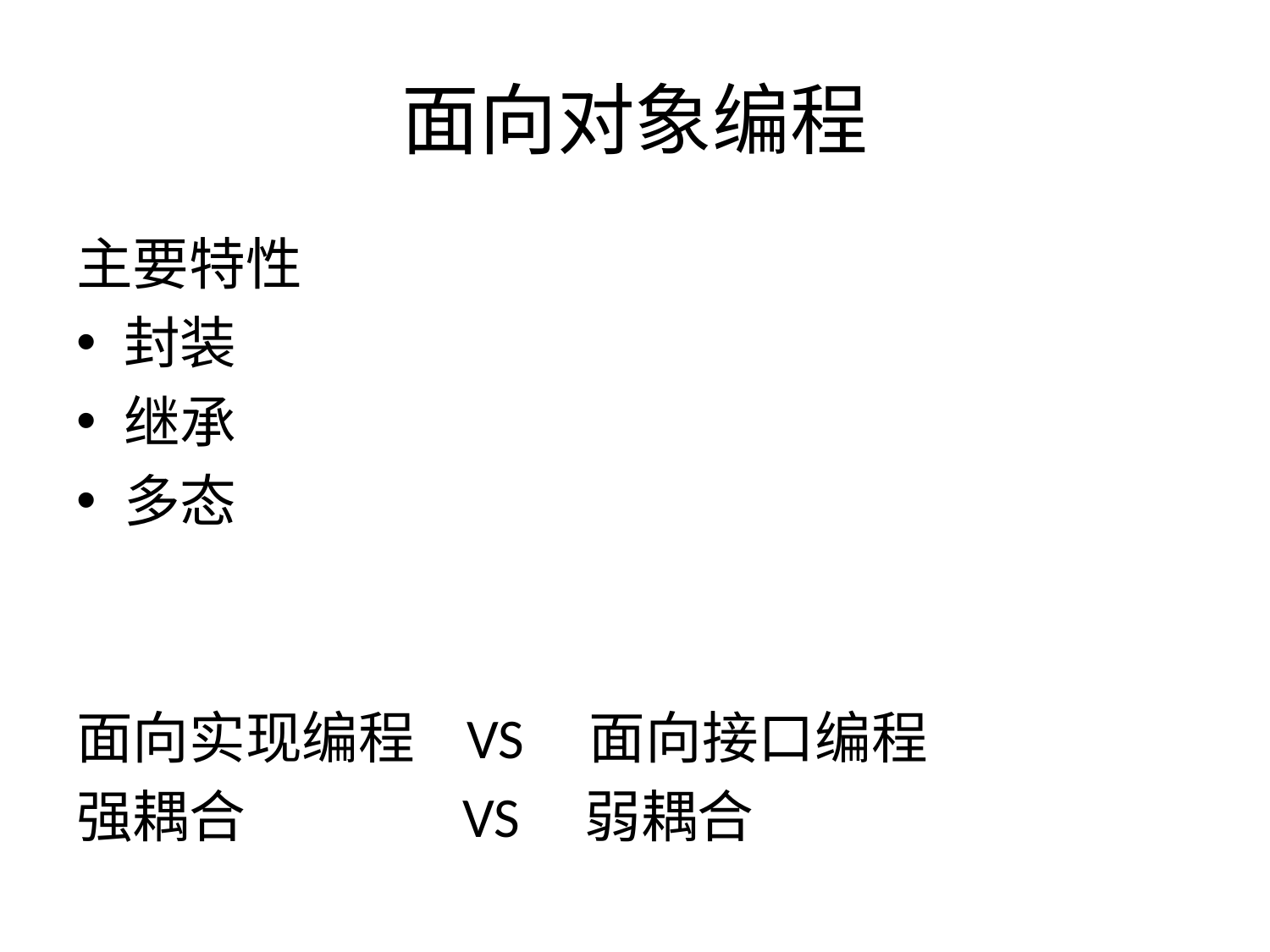

# 面向对象编程
主要特性
封装
继承
多态

面向实现编程   VS    面向接口编程
强耦合                VS    弱耦合